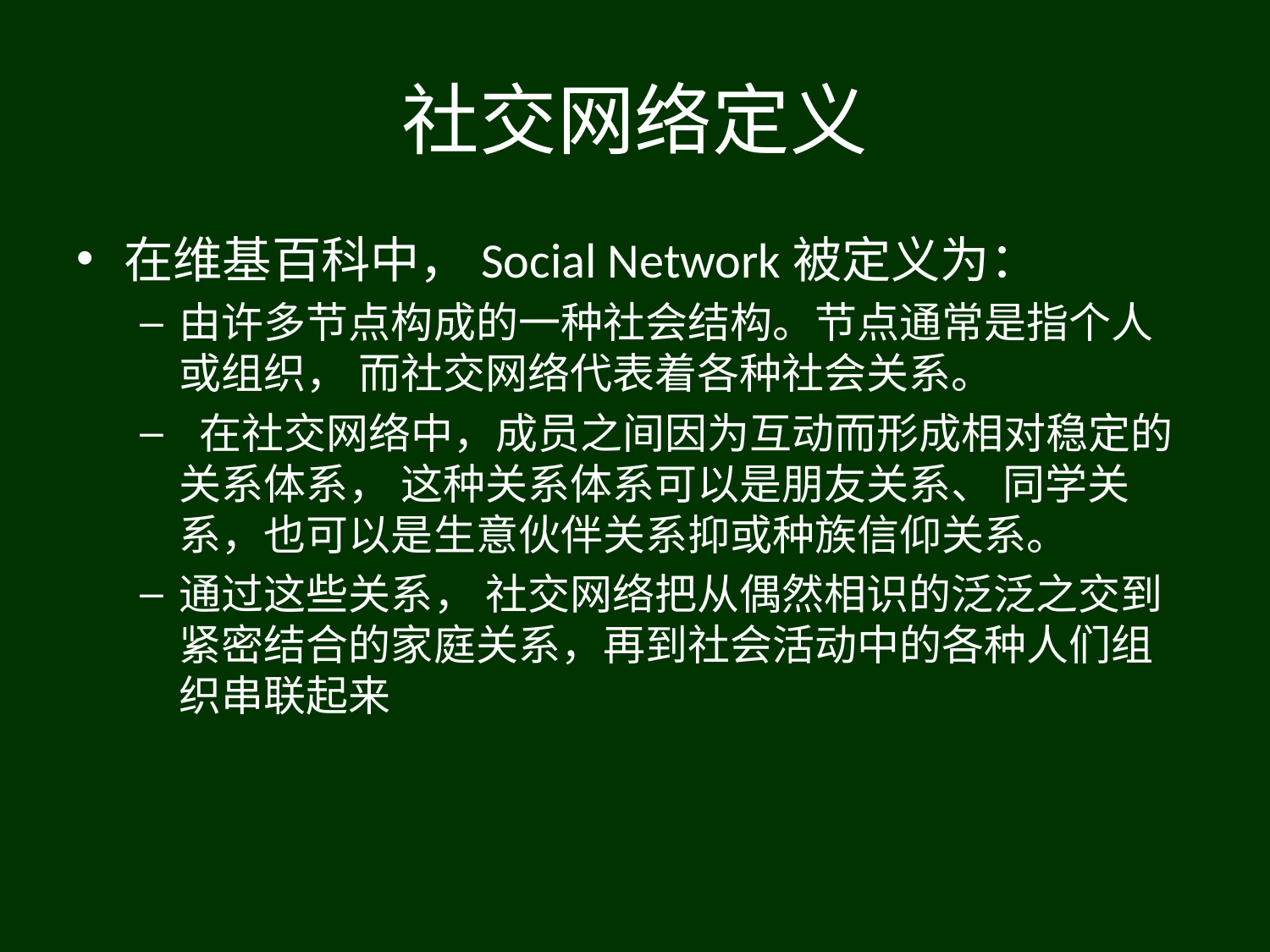

# 社交网络定义
在维基百科中，Social Network被定义为：
由许多节点构成的一种社会结构。节点通常是指个人或组织， 而社交网络代表着各种社会关系。
 在社交网络中，成员之间因为互动而形成相对稳定的关系体系， 这种关系体系可以是朋友关系、 同学关系，也可以是生意伙伴关系抑或种族信仰关系。
通过这些关系， 社交网络把从偶然相识的泛泛之交到紧密结合的家庭关系，再到社会活动中的各种人们组织串联起来